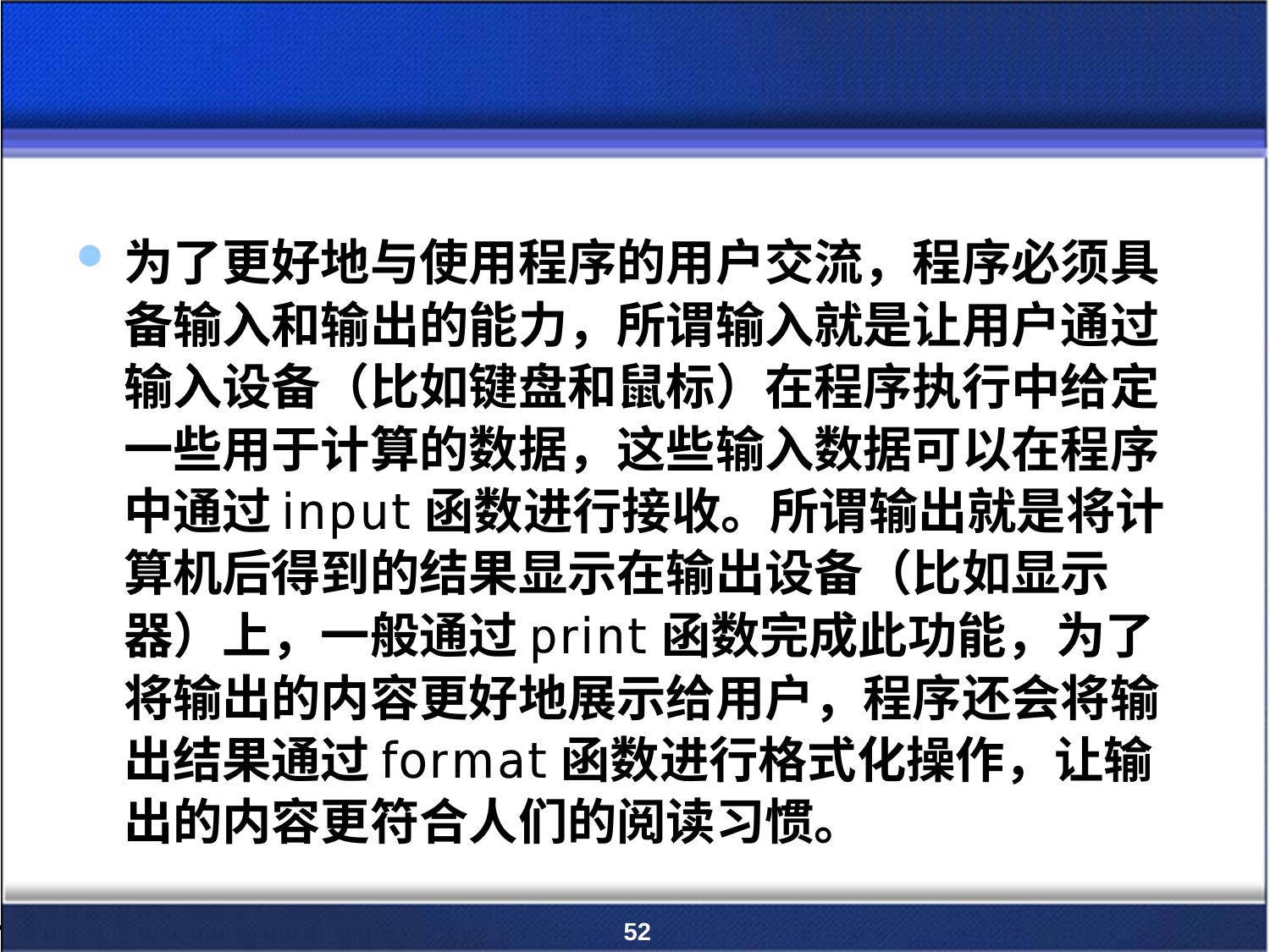

#
为了更好地与使用程序的用户交流，程序必须具备输入和输出的能力，所谓输入就是让用户通过输入设备（比如键盘和鼠标）在程序执行中给定一些用于计算的数据，这些输入数据可以在程序中通过input函数进行接收。所谓输出就是将计算机后得到的结果显示在输出设备（比如显示器）上，一般通过print函数完成此功能，为了将输出的内容更好地展示给用户，程序还会将输出结果通过format函数进行格式化操作，让输出的内容更符合人们的阅读习惯。

52